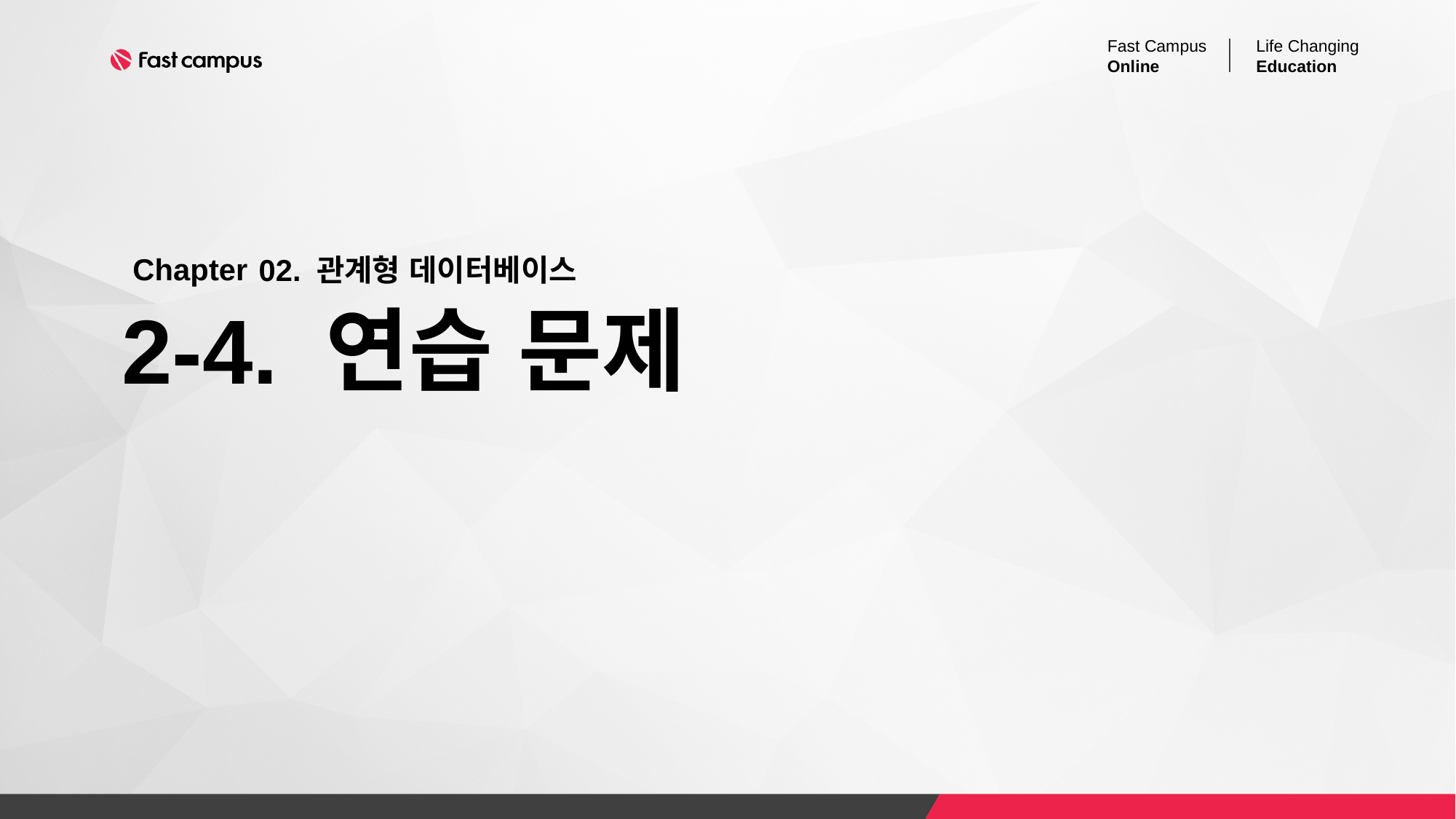

02. 관계형 데이터베이스
# 2-4. 연습 문제